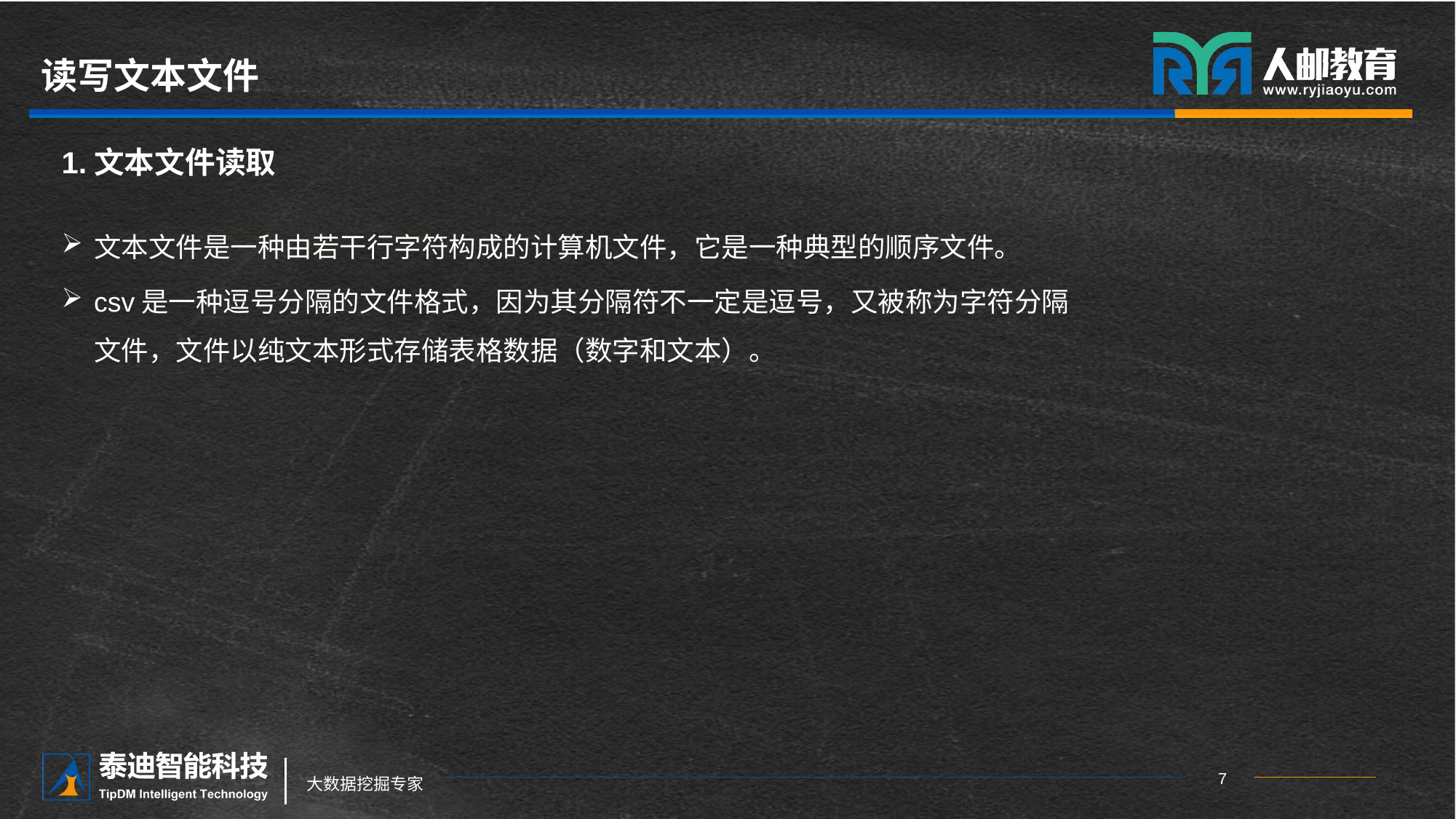

# 读写文本文件
1.文本文件读取
文本文件是一种由若干行字符构成的计算机文件，它是一种典型的顺序文件。
csv是一种逗号分隔的文件格式，因为其分隔符不一定是逗号，又被称为字符分隔文件，文件以纯文本形式存储表格数据（数字和文本）。